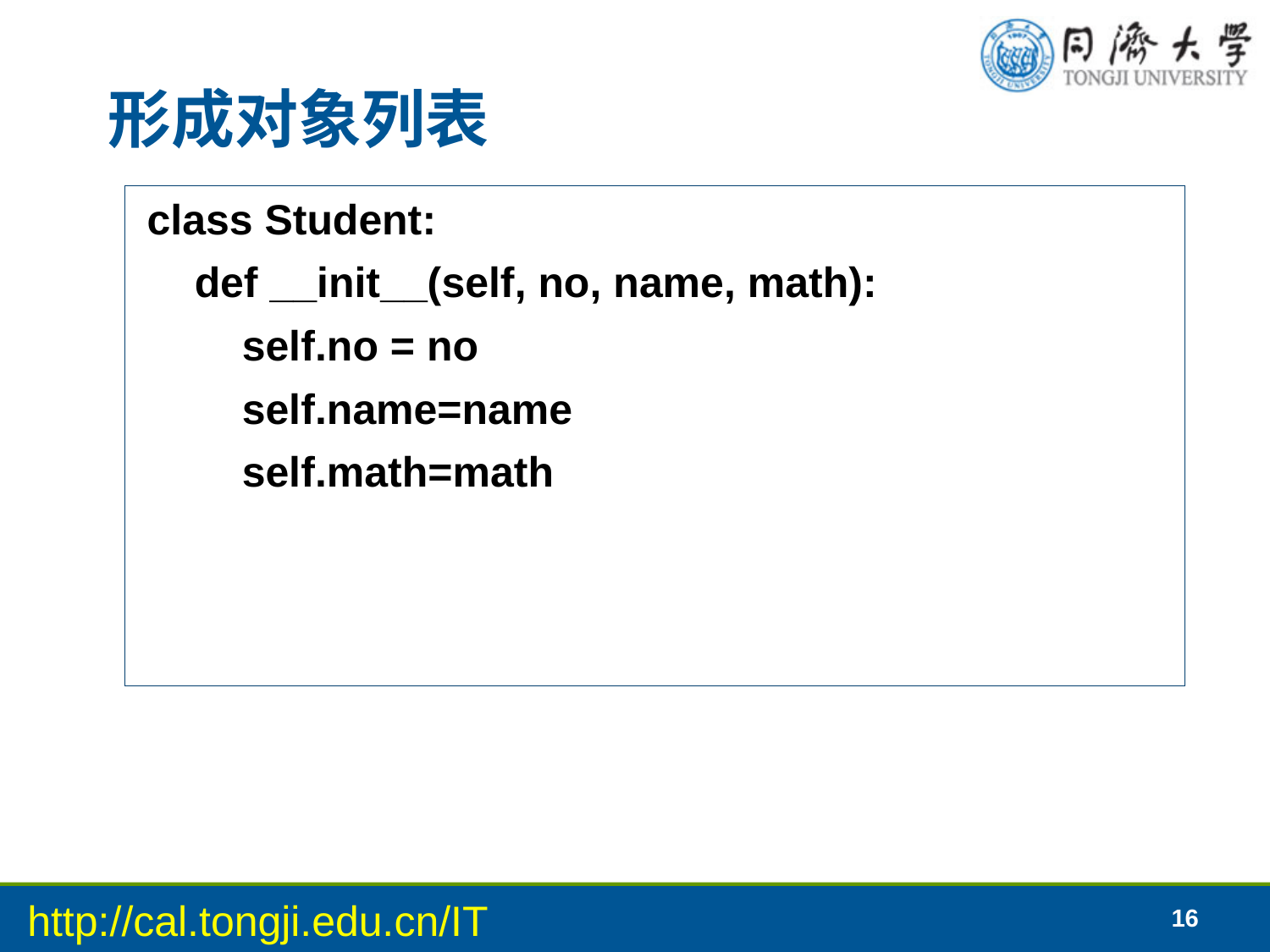

# 形成对象列表
class Student:
    def __init__(self, no, name, math):
        self.no = no
        self.name=name
        self.math=math